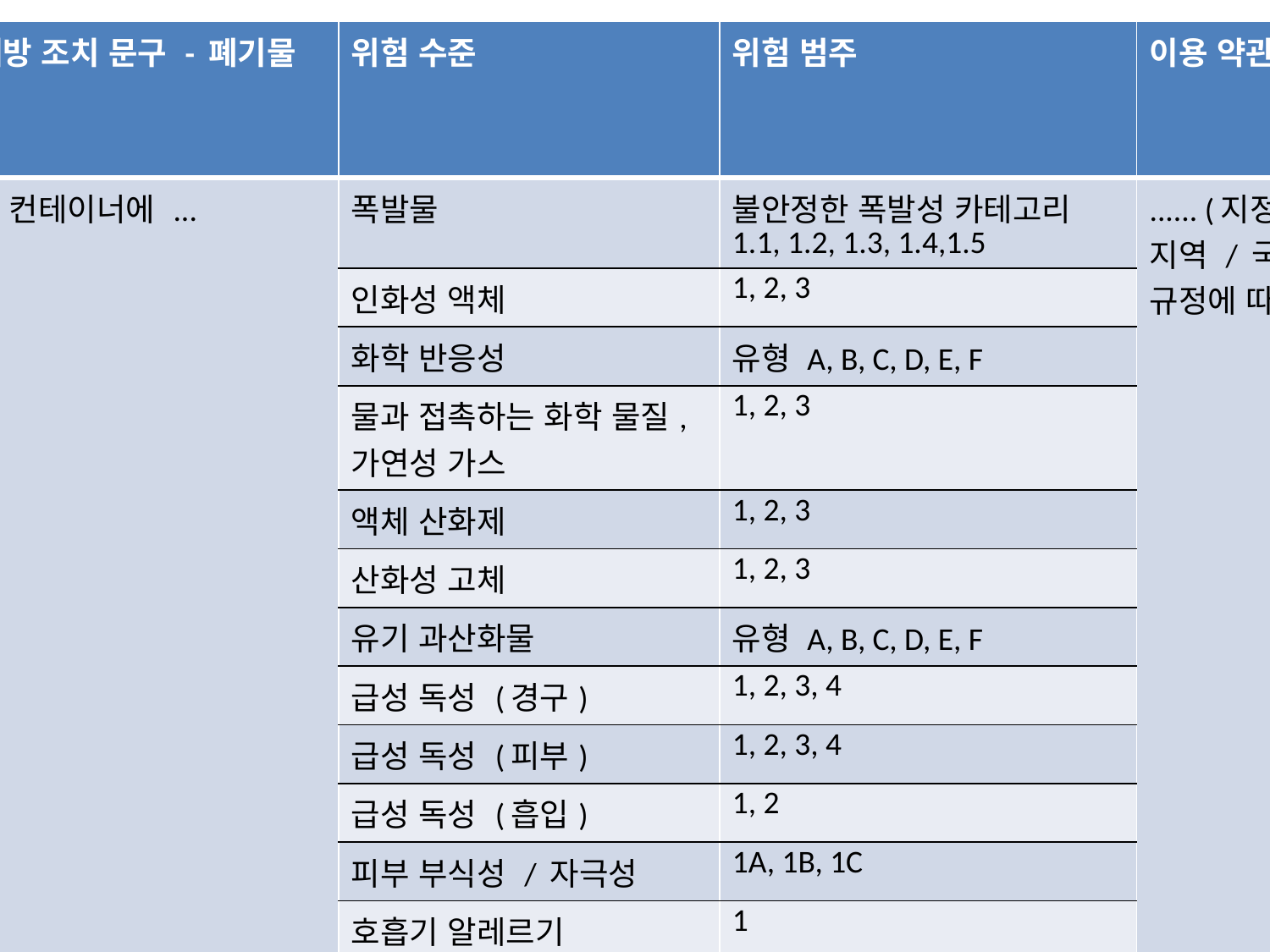

| P - 코드 | 일반 예방 조치 문구 - 폐기물 처리 | 위험 수준 | 위험 범주 | 이용 약관 |
| --- | --- | --- | --- | --- |
| P501 | 내용 / 컨테이너에 ... | 폭발물 | 불안정한 폭발성 카테고리 1.1, 1.2, 1.3, 1.4,1.5 | ...... (지정하는) 지방 / 지역 / 국가 / 국제 규정에 따라. |
|  |  | 인화성 액체 | 1, 2, 3 |  |
|  |  | 화학 반응성 | 유형 A, B, C, D, E, F |  |
|  |  | 물과 접촉하는 화학 물질, 가연성 가스 | 1, 2, 3 |  |
|  |  | 액체 산화제 | 1, 2, 3 |  |
|  |  | 산화성 고체 | 1, 2, 3 |  |
|  |  | 유기 과산화물 | 유형 A, B, C, D, E, F |  |
|  |  | 급성 독성 (경구) | 1, 2, 3, 4 |  |
|  |  | 급성 독성 (피부) | 1, 2, 3, 4 |  |
|  |  | 급성 독성 (흡입) | 1, 2 |  |
|  |  | 피부 부식성 / 자극성 | 1A, 1B, 1C |  |
|  |  | 호흡기 알레르기 | 1 |  |
|  |  | 피부 알레르기 | 1 |  |
|  |  | 생식 세포 돌연변이 | 1A, 1B, 2 |  |
|  |  | 발암 성 | 1A, 1B, 2 |  |
|  |  | 생식 독성 | 1A, 1B, 2 |  |
|  |  | 특정 표적 장기 독성 - 단일 노출 | 1, 2 |  |
|  |  | 특정 표적 장기 독성 - 하나의 노출, (호흡 기계 자극) | 3 |  |
|  |  | 특정 표적 장기 독성 - 하나의 노출, (마취) | 3 |  |
|  |  | 특정 표적 장기 독성 - 반복 노출 | 1, 2 |  |
|  |  | 흡입 위험 | 1 |  |
|  |  | 급성 위험 - 수생 환경에 유해 | 1 |  |
|  |  | 수생 환경 - 심각한 위험 | 1, 2, 3, 4 |  |
|  |  | 오존층을 해칠 | 1 |  |
| P502 | 정보의 재사용의 회복 / 제조 / 공급 업체를 참조하십시오 | 오존층을 해칠 | 1 |  |
|  |  |  |  |  |
|  |  |  |  |  |